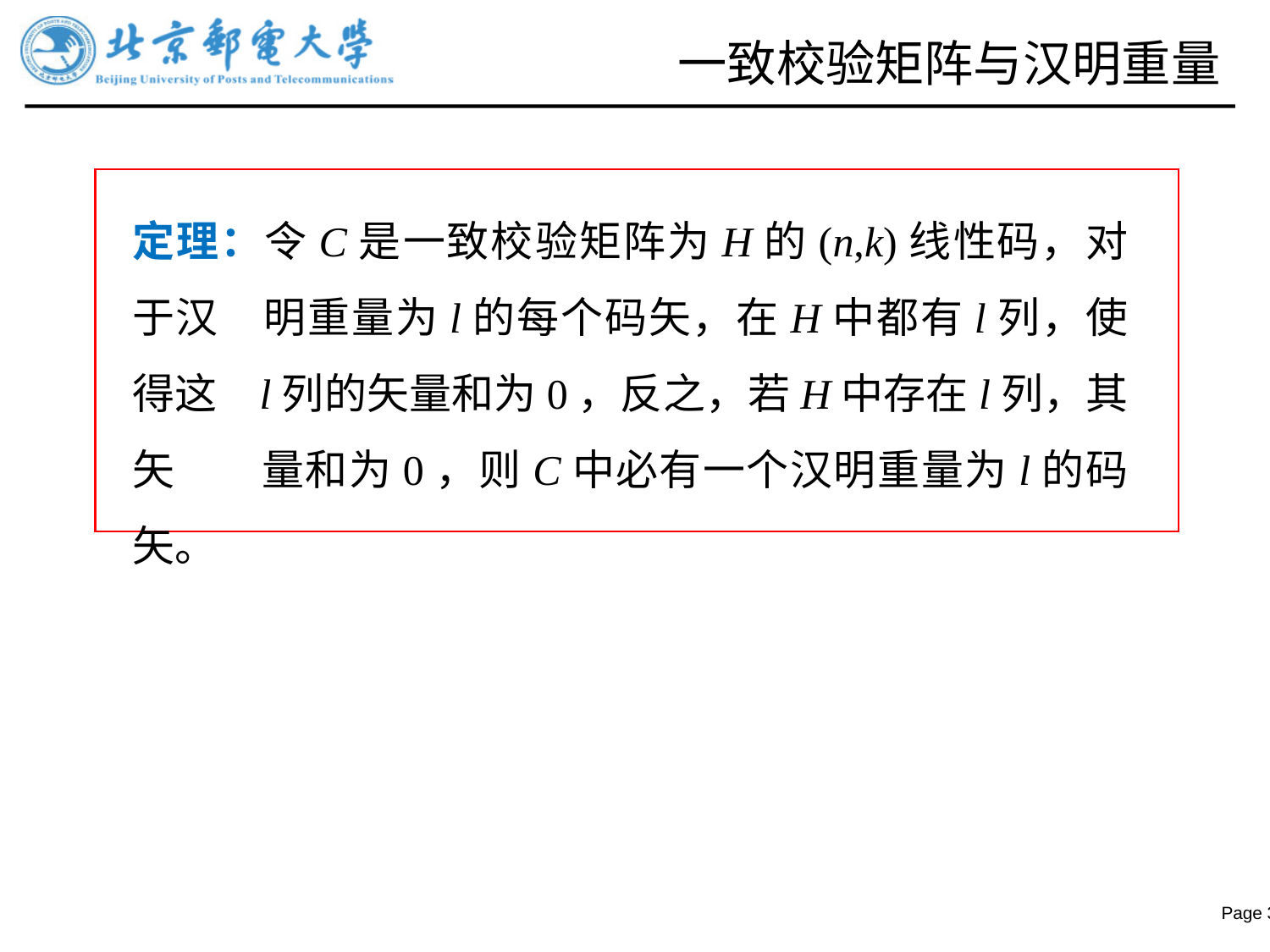

# 一致校验矩阵与汉明重量

定理：令C是一致校验矩阵为H的(n,k)线性码，对于汉	明重量为l的每个码矢，在H中都有l列，使得这	l列的矢量和为0，反之，若H中存在l列，其矢	量和为0，则C中必有一个汉明重量为l的码矢。